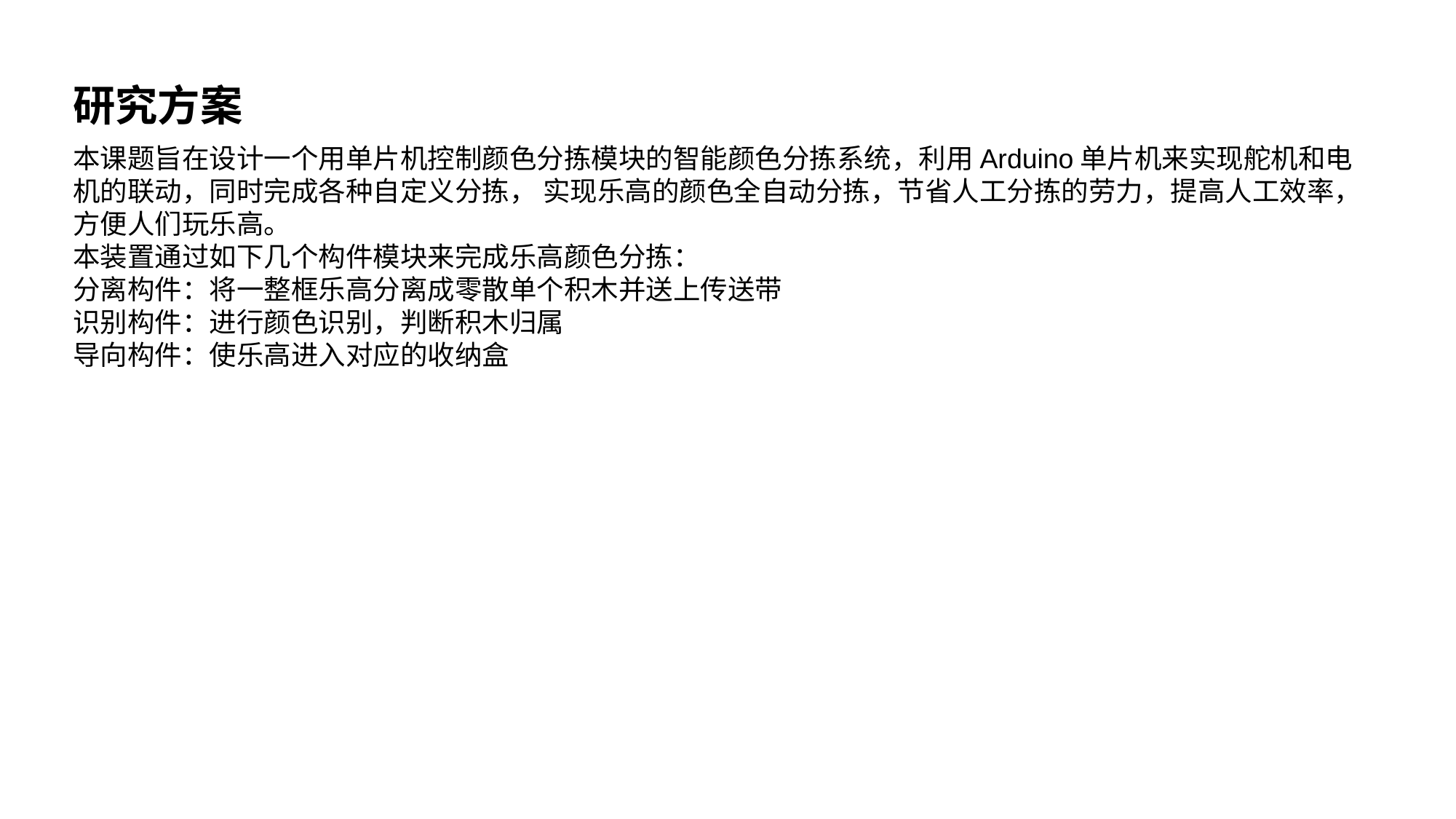

研究方案
本课题旨在设计一个用单片机控制颜色分拣模块的智能颜色分拣系统，利用Arduino单片机来实现舵机和电机的联动，同时完成各种自定义分拣， 实现乐高的颜色全自动分拣，节省人工分拣的劳力，提高人工效率，方便人们玩乐高。
本装置通过如下几个构件模块来完成乐高颜色分拣：
分离构件：将一整框乐高分离成零散单个积木并送上传送带
识别构件：进行颜色识别，判断积木归属
导向构件：使乐高进入对应的收纳盒